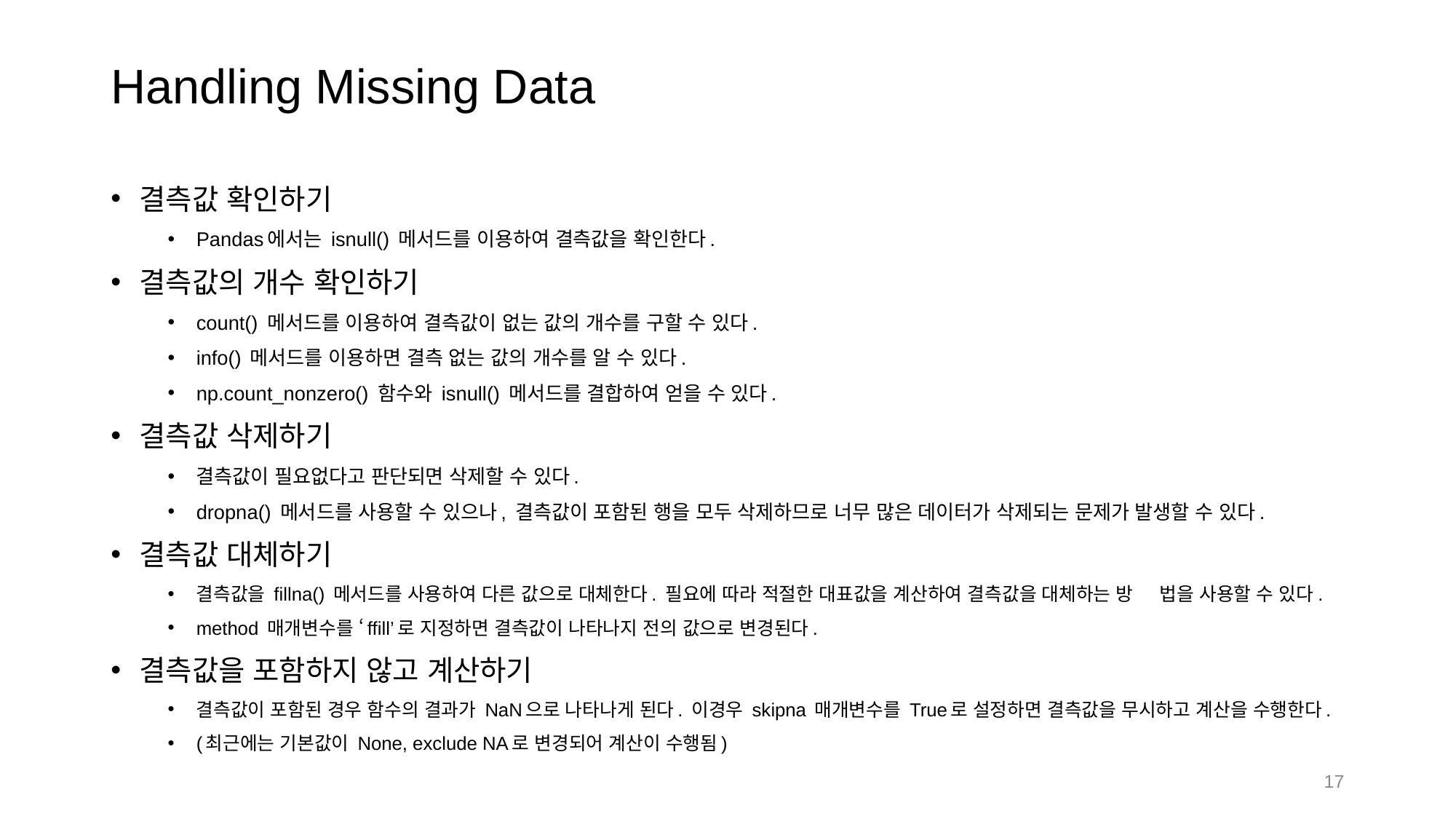

# Handling Missing Data
결측값 확인하기
Pandas에서는 isnull() 메서드를 이용하여 결측값을 확인한다.
결측값의 개수 확인하기
count() 메서드를 이용하여 결측값이 없는 값의 개수를 구할 수 있다.
info() 메서드를 이용하면 결측 없는 값의 개수를 알 수 있다.
np.count_nonzero() 함수와 isnull() 메서드를 결합하여 얻을 수 있다.
결측값 삭제하기
결측값이 필요없다고 판단되면 삭제할 수 있다.
dropna() 메서드를 사용할 수 있으나, 결측값이 포함된 행을 모두 삭제하므로 너무 많은 데이터가 삭제되는 문제가 발생할 수 있다.
결측값 대체하기
결측값을 fillna() 메서드를 사용하여 다른 값으로 대체한다. 필요에 따라 적절한 대표값을 계산하여 결측값을 대체하는 방     법을 사용할 수 있다.
method 매개변수를 ‘ffill’로 지정하면 결측값이 나타나지 전의 값으로 변경된다.
결측값을 포함하지 않고 계산하기
결측값이 포함된 경우 함수의 결과가 NaN으로 나타나게 된다. 이경우 skipna 매개변수를 True로 설정하면 결측값을 무시하고 계산을 수행한다.
(최근에는 기본값이 None, exclude NA로 변경되어 계산이 수행됨)

17